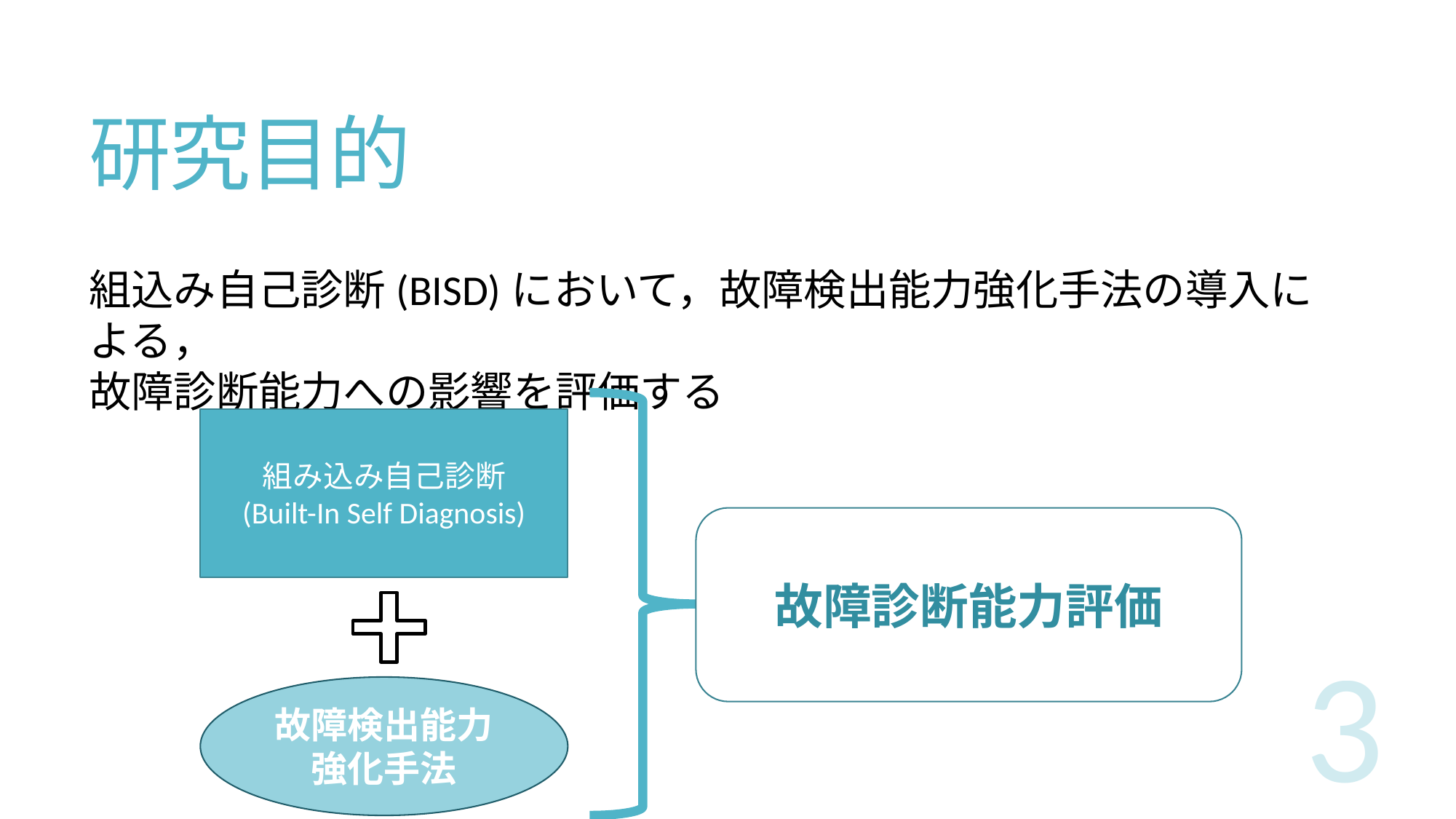

# 研究目的
組込み自己診断(BISD)において，故障検出能力強化手法の導入による，
故障診断能力への影響を評価する

組み込み自己診断
(Built-In Self Diagnosis)
故障診断能力評価

故障検出能力
強化手法
3